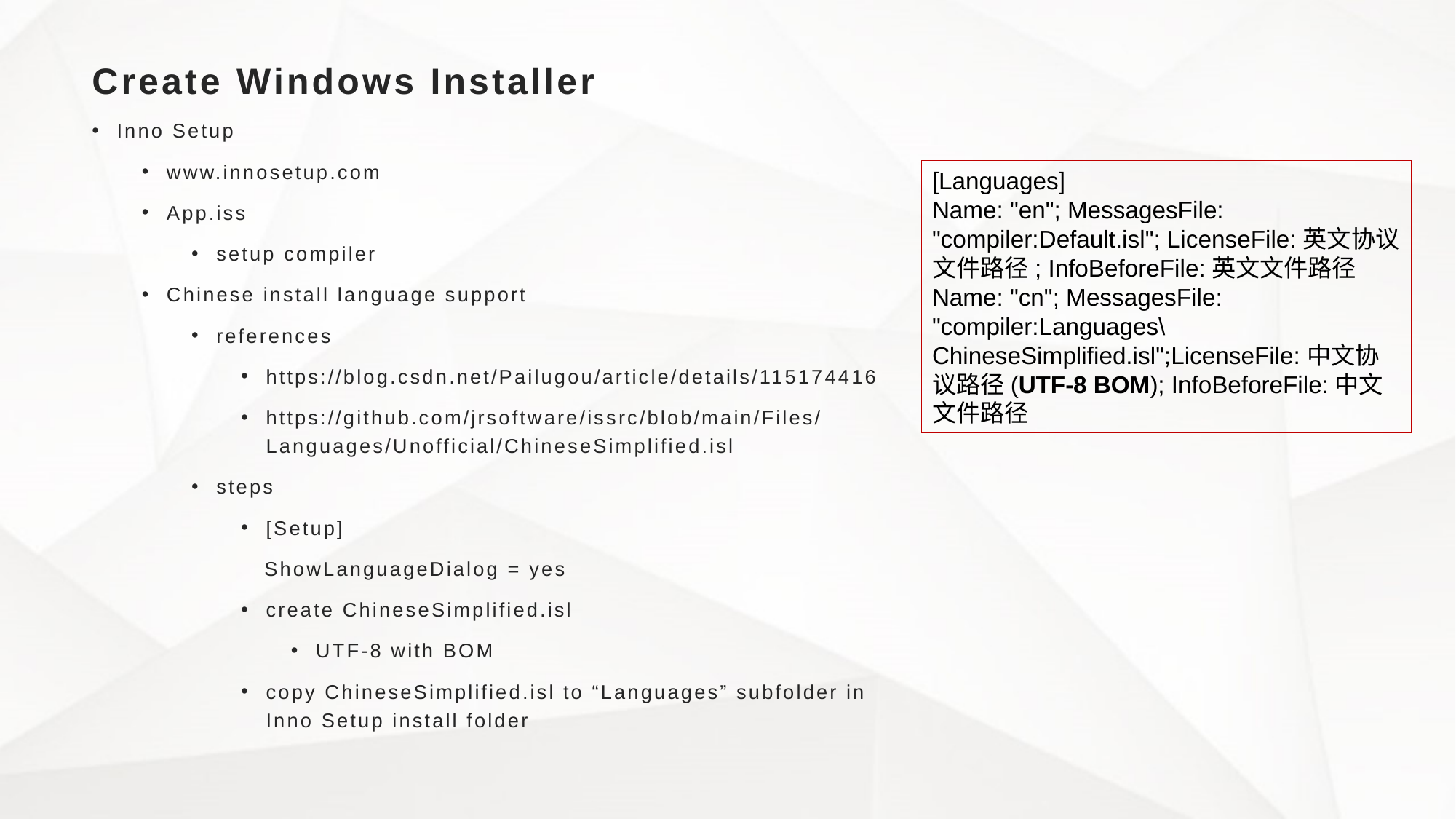

# Create Windows Installer
Inno Setup
www.innosetup.com
App.iss
setup compiler
Chinese install language support
references
https://blog.csdn.net/Pailugou/article/details/115174416
https://github.com/jrsoftware/issrc/blob/main/Files/Languages/Unofficial/ChineseSimplified.isl
steps
[Setup]
   ShowLanguageDialog = yes
create ChineseSimplified.isl
UTF-8 with BOM
copy ChineseSimplified.isl to “Languages” subfolder in Inno Setup install folder
[Languages]
Name: "en"; MessagesFile: "compiler:Default.isl"; LicenseFile:英文协议文件路径; InfoBeforeFile:英文文件路径
Name: "cn"; MessagesFile: "compiler:Languages\ChineseSimplified.isl";LicenseFile:中文协议路径(UTF-8 BOM); InfoBeforeFile:中文文件路径